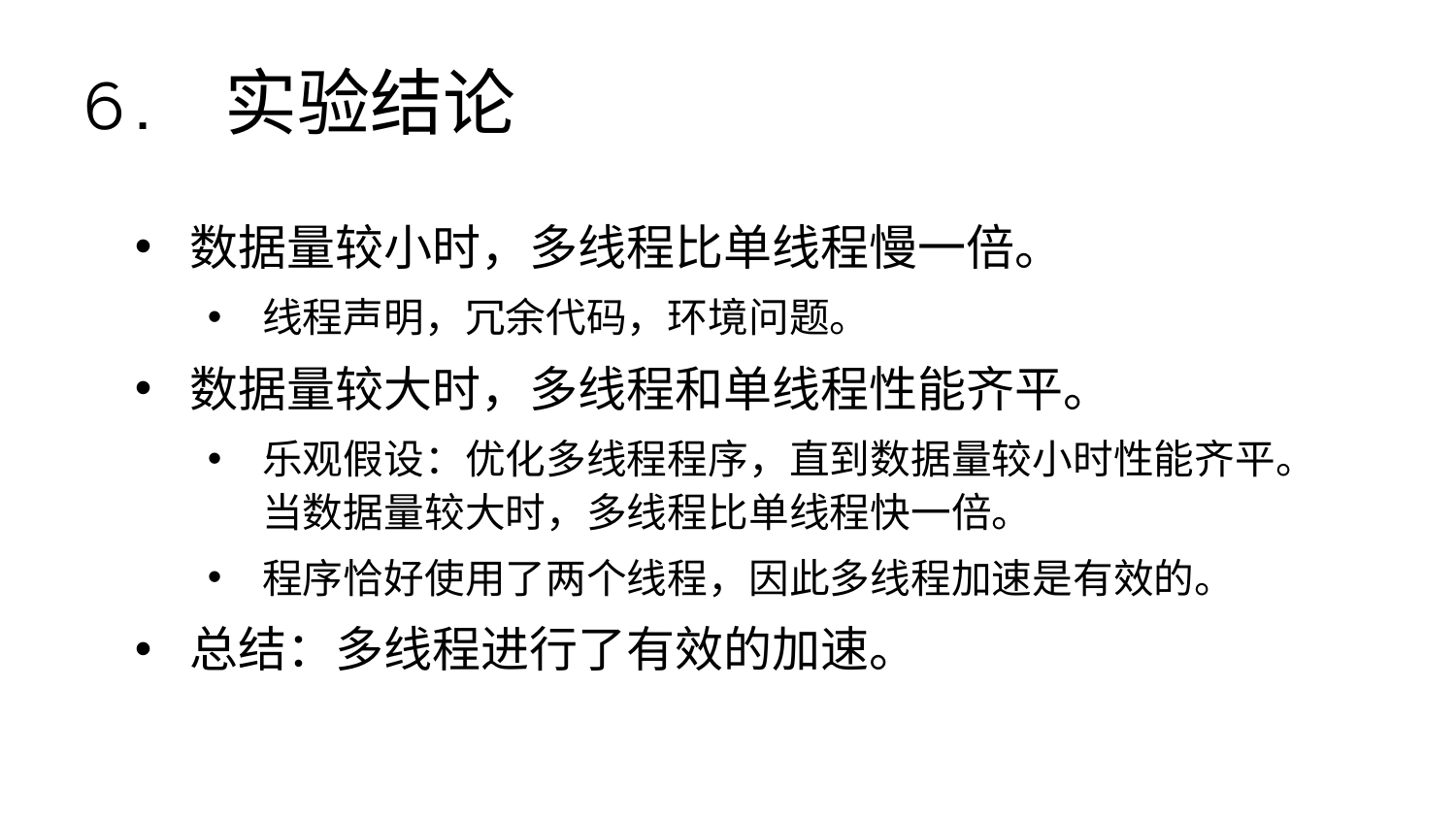

# 6. 实验结论
数据量较小时，多线程比单线程慢一倍。
线程声明，冗余代码，环境问题。
数据量较大时，多线程和单线程性能齐平。
乐观假设：优化多线程程序，直到数据量较小时性能齐平。当数据量较大时，多线程比单线程快一倍。
程序恰好使用了两个线程，因此多线程加速是有效的。
总结：多线程进行了有效的加速。